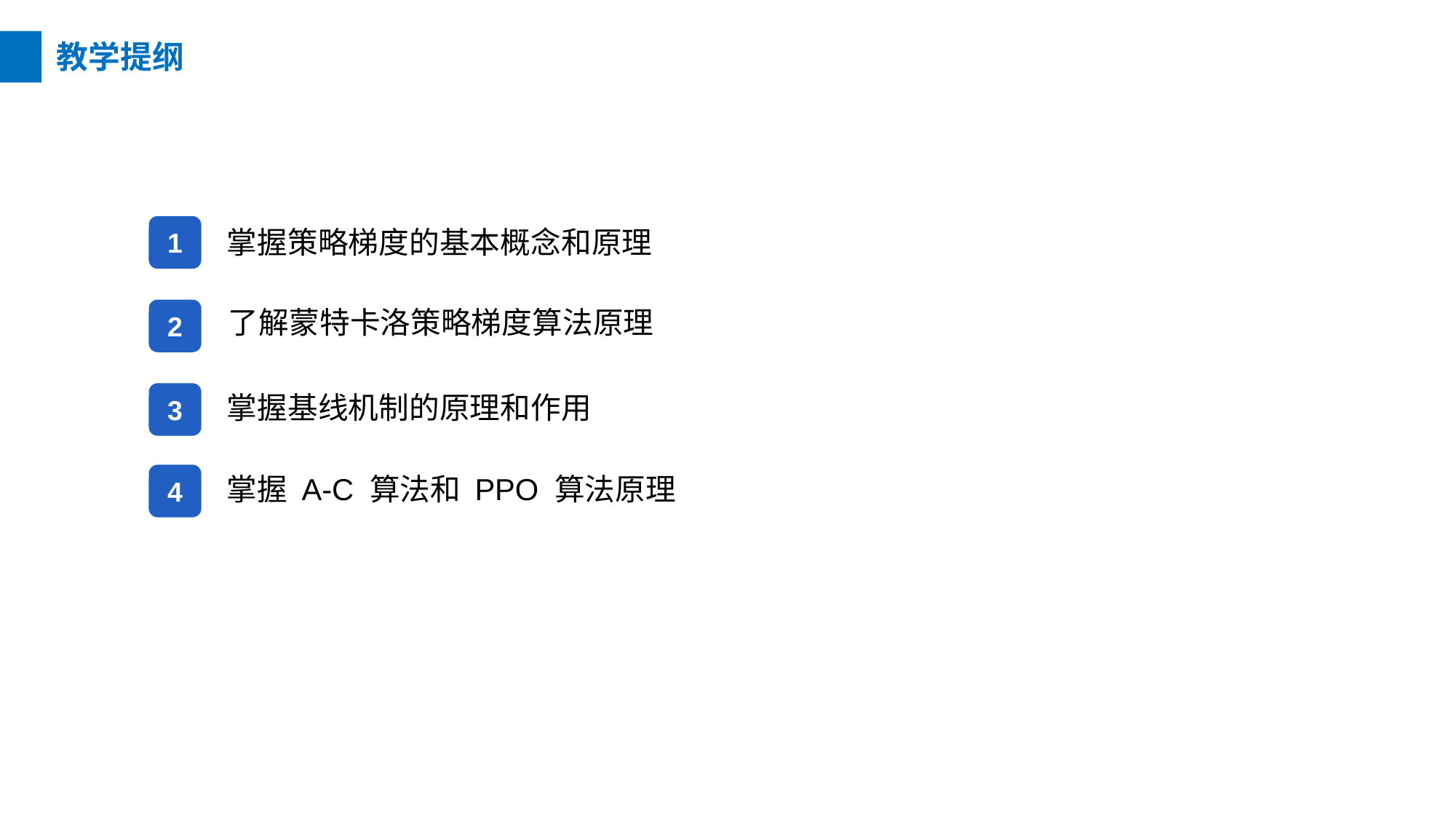

教学提纲
1
掌握策略梯度的基本概念和原理
了解蒙特卡洛策略梯度算法原理
2

3
掌握基线机制的原理和作用
4
掌握 A-C 算法和 PPO 算法原理